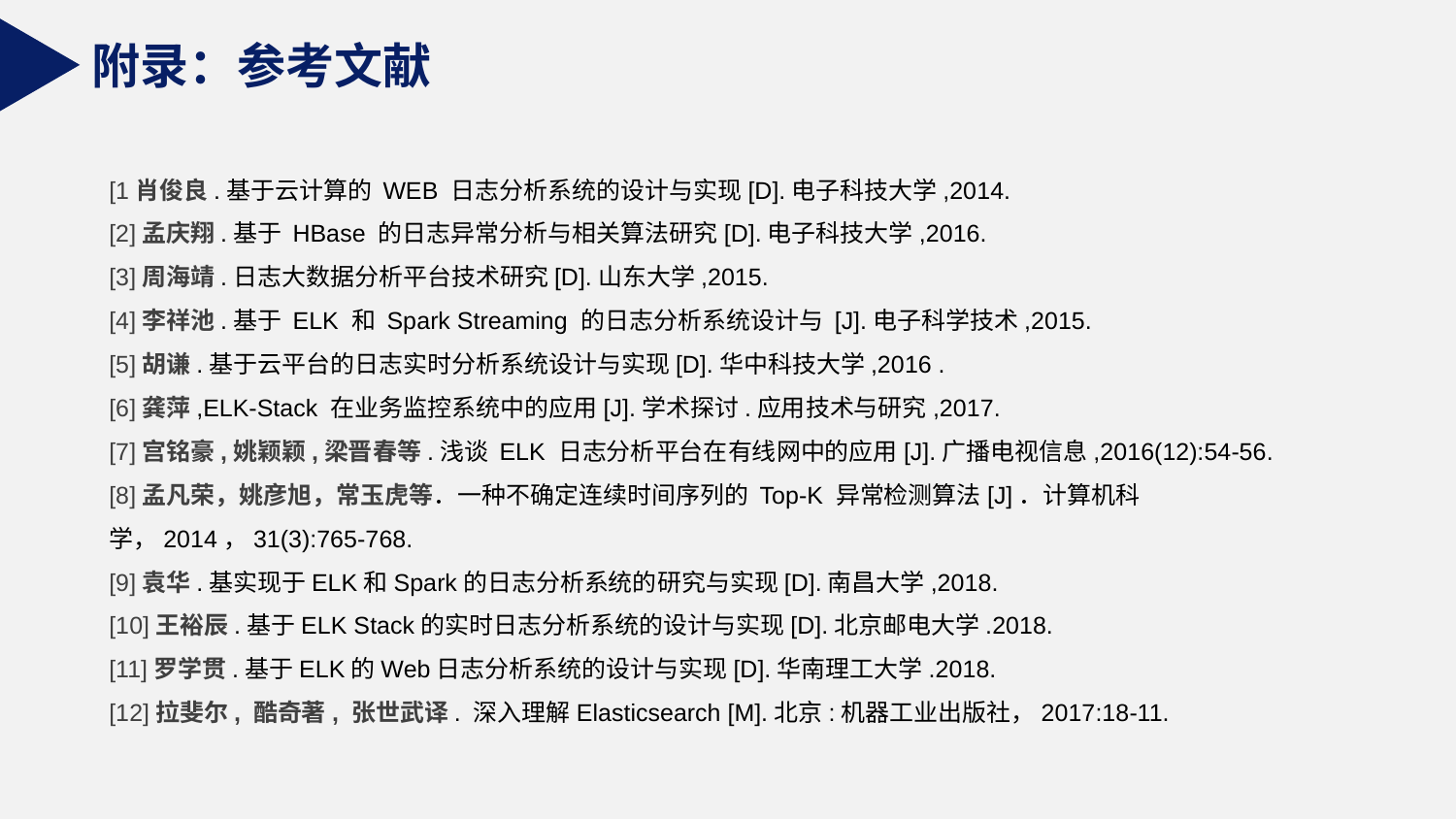

附录：参考文献
[1肖俊良.基于云计算的 WEB 日志分析系统的设计与实现[D].电子科技大学,2014.
[2]孟庆翔.基于 HBase 的日志异常分析与相关算法研究[D].电子科技大学,2016.
[3]周海靖.日志大数据分析平台技术研究[D].山东大学,2015.
[4]李祥池.基于 ELK 和 Spark Streaming 的日志分析系统设计与 [J].电子科学技术,2015.
[5]胡谦.基于云平台的日志实时分析系统设计与实现[D].华中科技大学,2016 .
[6]龚萍,ELK-Stack 在业务监控系统中的应用[J].学术探讨.应用技术与研究,2017.
[7]宫铭豪,姚颖颖,梁晋春等.浅谈 ELK 日志分析平台在有线网中的应用[J].广播电视信息,2016(12):54-56.
[8]孟凡荣，姚彦旭，常玉虎等．一种不确定连续时间序列的 Top-K 异常检测算法[J]．计算机科学，2014，31(3):765-768.
[9]袁华.基实现于ELK和Spark的日志分析系统的研究与实现[D].南昌大学,2018.
[10]王裕辰.基于ELK Stack的实时日志分析系统的设计与实现[D].北京邮电大学.2018.
[11]罗学贯.基于ELK的Web日志分析系统的设计与实现[D].华南理工大学.2018.
[12]拉斐尔, 酷奇著, 张世武译. 深入理解Elasticsearch [M].北京:机器工业出版社，2017:18-11.